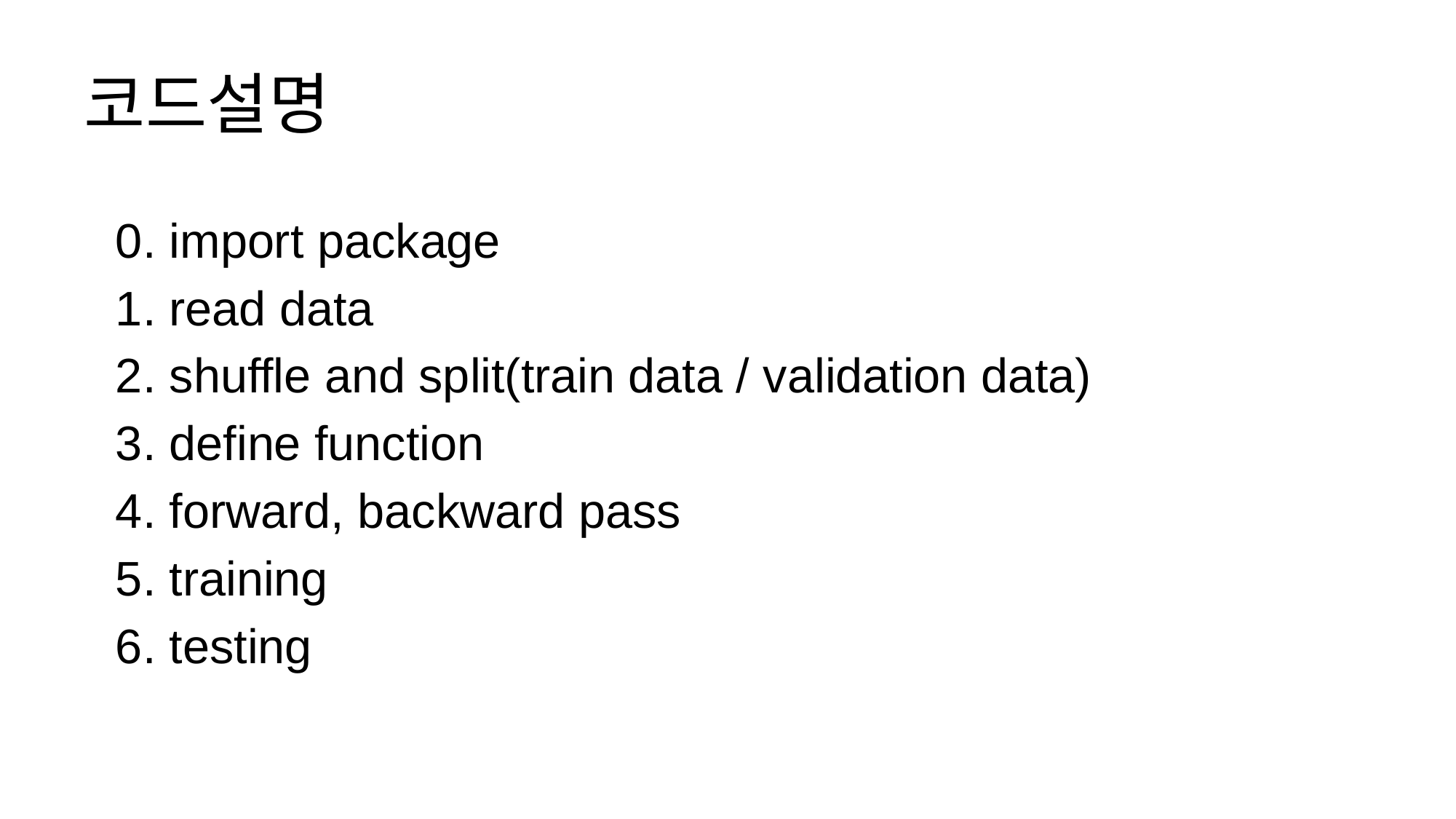

# 코드설명
0. import package
1. read data
2. shuffle and split(train data / validation data)
3. define function
4. forward, backward pass
5. training
6. testing